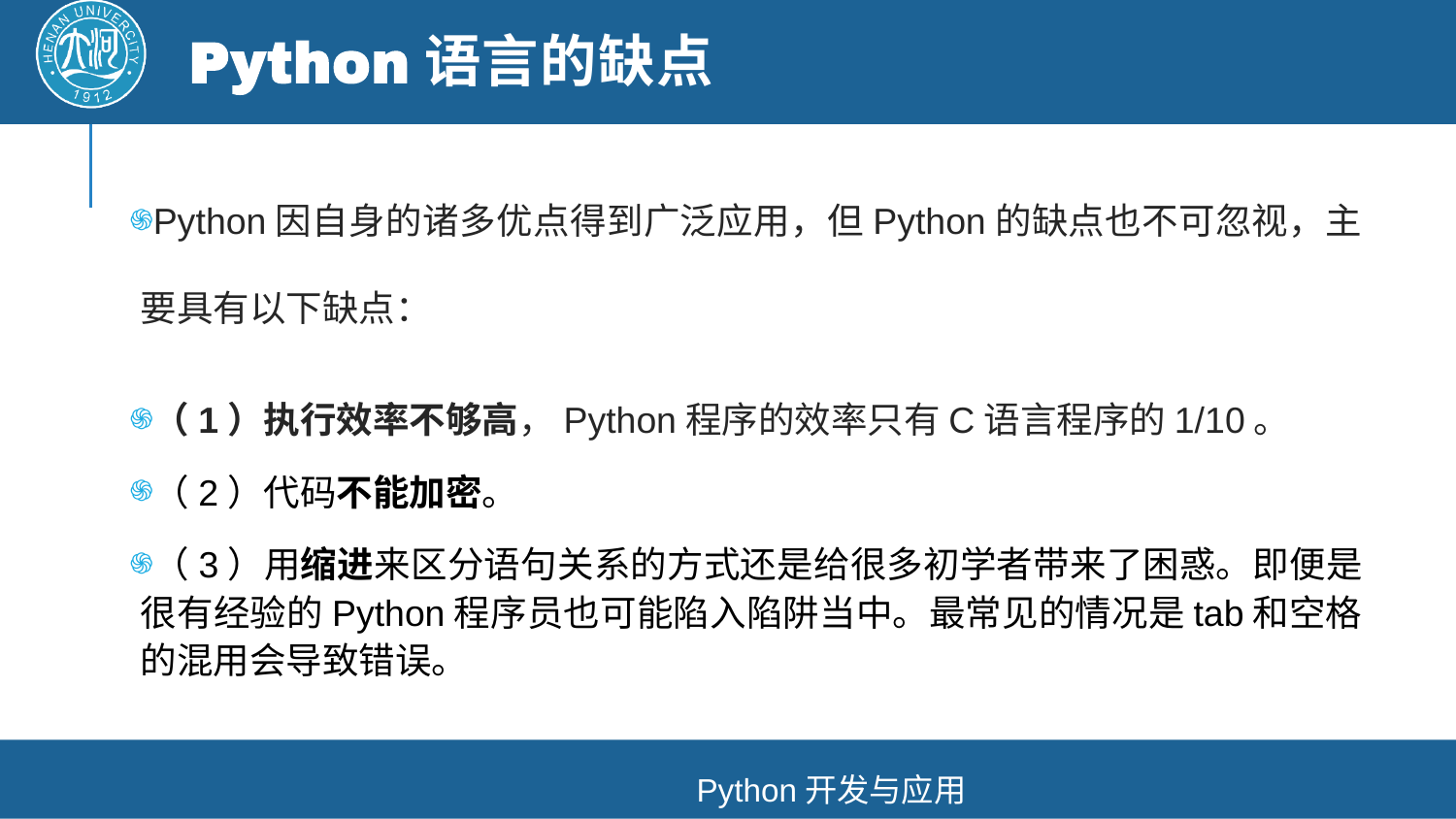

# Python语言的缺点
Python因自身的诸多优点得到广泛应用，但Python的缺点也不可忽视，主要具有以下缺点：
（1）执行效率不够高，Python程序的效率只有C语言程序的1/10。
（2）代码不能加密。
（3）用缩进来区分语句关系的方式还是给很多初学者带来了困惑。即便是很有经验的Python程序员也可能陷入陷阱当中。最常见的情况是tab和空格的混用会导致错误。

Python开发与应用
27